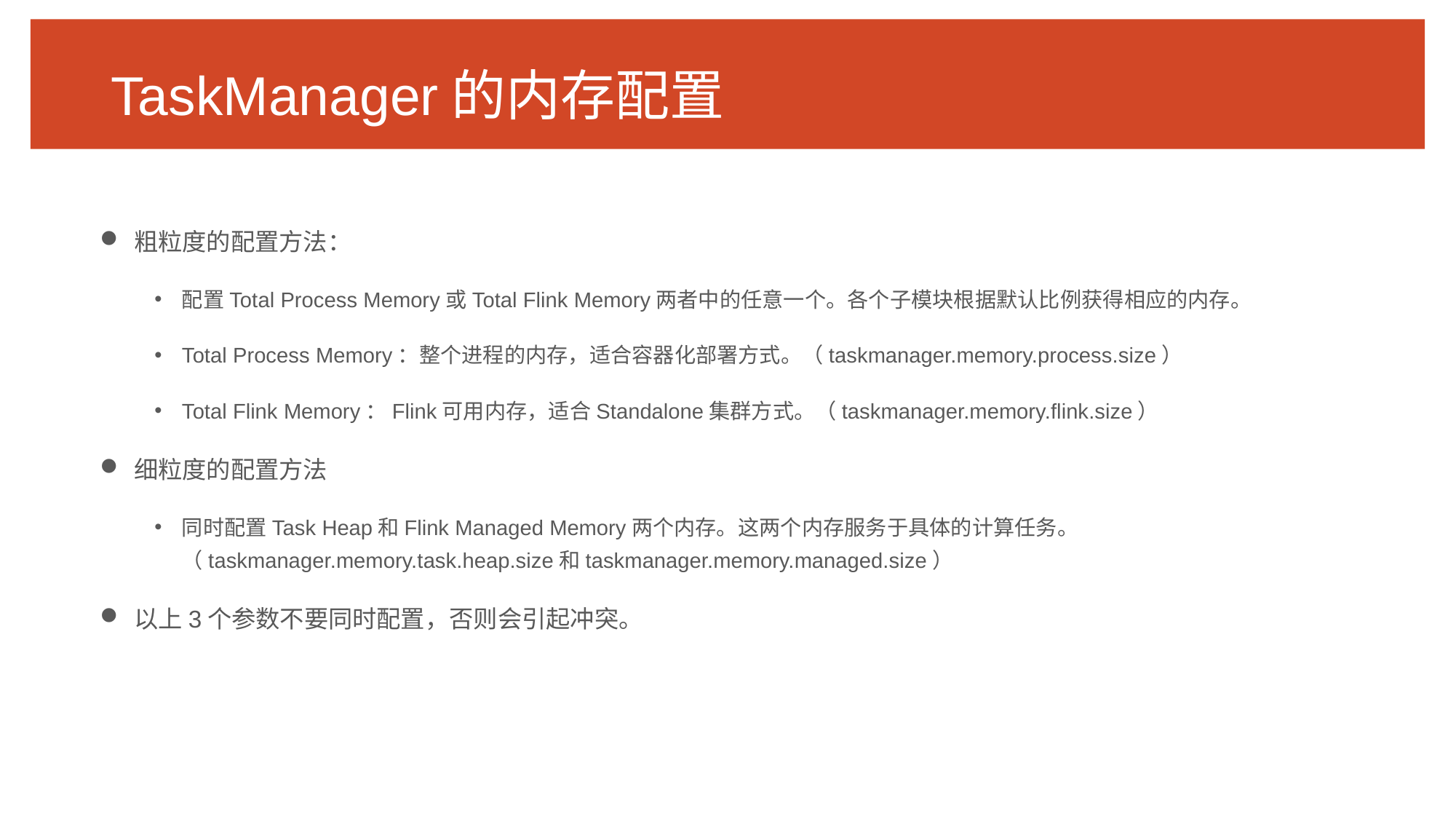

# TaskManager的内存配置
粗粒度的配置方法：
配置Total Process Memory或Total Flink Memory两者中的任意一个。各个子模块根据默认比例获得相应的内存。
Total Process Memory：整个进程的内存，适合容器化部署方式。（taskmanager.memory.process.size）
Total Flink Memory：Flink可用内存，适合Standalone集群方式。（taskmanager.memory.flink.size）
细粒度的配置方法
同时配置Task Heap和Flink Managed Memory两个内存。这两个内存服务于具体的计算任务。（taskmanager.memory.task.heap.size和taskmanager.memory.managed.size）
以上3个参数不要同时配置，否则会引起冲突。